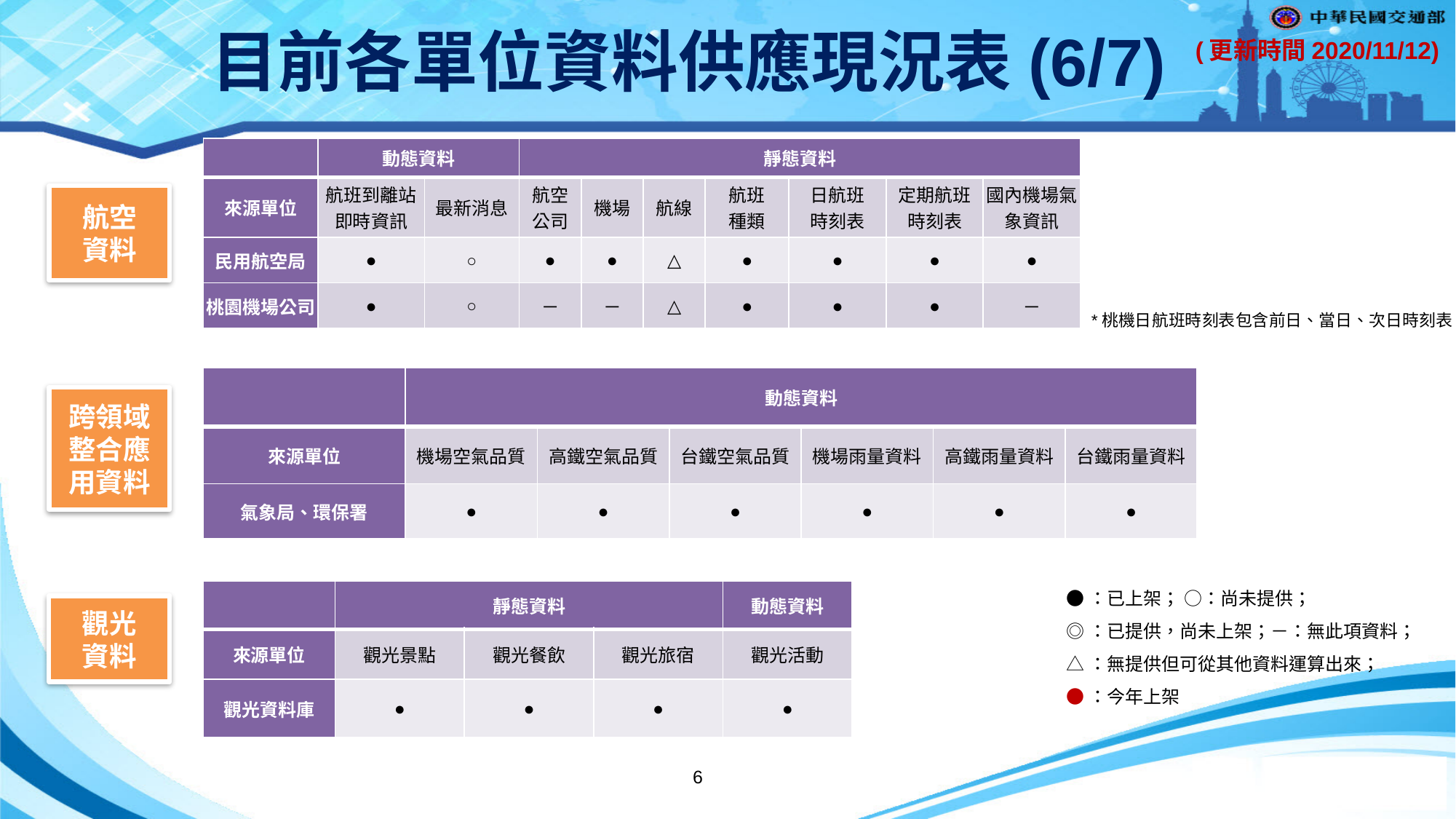

目前各單位資料供應現況表(6/7)
|  | 動態資料 |  | 靜態資料 |  |  |  |  |  |  |
| --- | --- | --- | --- | --- | --- | --- | --- | --- | --- |
| 來源單位 | 航班到離站即時資訊 | 最新消息 | 航空 公司 | 機場 | 航線 | 航班 種類 | 日航班 時刻表 | 定期航班 時刻表 | 國內機場氣象資訊 |
| 民用航空局 | ● | ○ | ● | ● | △ | ● | ● | ● | ● |
| 桃園機場公司 | ● | ○ | ─ | ─ | △ | ● | ● | ● | ─ |
航空
資料
*桃機日航班時刻表包含前日、當日、次日時刻表
|  | 動態資料 |  |  |  |  |  |
| --- | --- | --- | --- | --- | --- | --- |
| 來源單位 | 機場空氣品質 | 高鐵空氣品質 | 台鐵空氣品質 | 機場雨量資料 | 高鐵雨量資料 | 台鐵雨量資料 |
| 氣象局、環保署 | ● | ● | ● | ● | ● | ● |
跨領域整合應用資料
●：已上架； ○：尚未提供；
◎：已提供，尚未上架；－：無此項資料；
△：無提供但可從其他資料運算出來；
●：今年上架

|  | 靜態資料 |  |  | 動態資料 |
| --- | --- | --- | --- | --- |
| 來源單位 | 觀光景點 | 觀光餐飲 | 觀光旅宿 | 觀光活動 |
| 觀光資料庫 | ● | ● | ● | ● |
觀光
資料
6